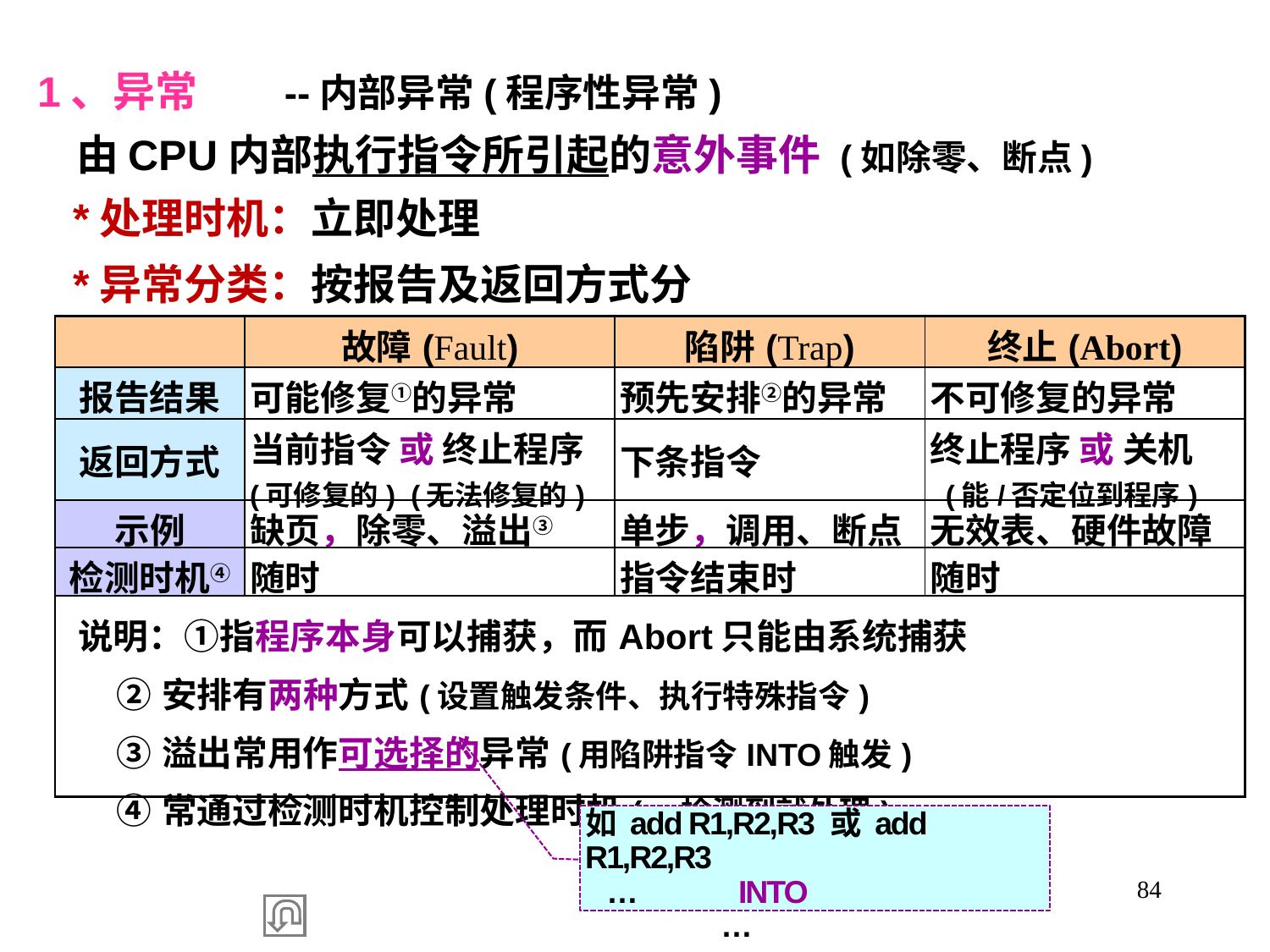

1、异常        --内部异常(程序性异常)
   由CPU内部执行指令所引起的意外事件 (如除零、断点)
   *处理时机：立即处理
   *异常分类：按报告及返回方式分
|  | 故障(Fault) | 陷阱(Trap) | 终止(Abort) |
| --- | --- | --- | --- |
| 报告结果 | 可能修复①的异常 | 预先安排②的异常 | 不可修复的异常 |
| 返回方式 | 当前指令 或 终止程序 (可修复的) (无法修复的) | 下条指令 | 终止程序 或 关机 (能/否定位到程序) |
| 示例 | 缺页，除零、溢出③ | 单步，调用、断点 | 无效表、硬件故障 |
| 检测时机④ | 随时 | 指令结束时 | 随时 |
| 说明：①指程序本身可以捕获，而Abort只能由系统捕获 ②安排有两种方式(设置触发条件、执行特殊指令) ③溢出常用作可选择的异常(用陷阱指令INTO触发) ④常通过检测时机控制处理时机(一检测到就处理) |  |  |  |
如 add R1,R2,R3 或 add R1,R2,R3
   …              INTO
                   …
84